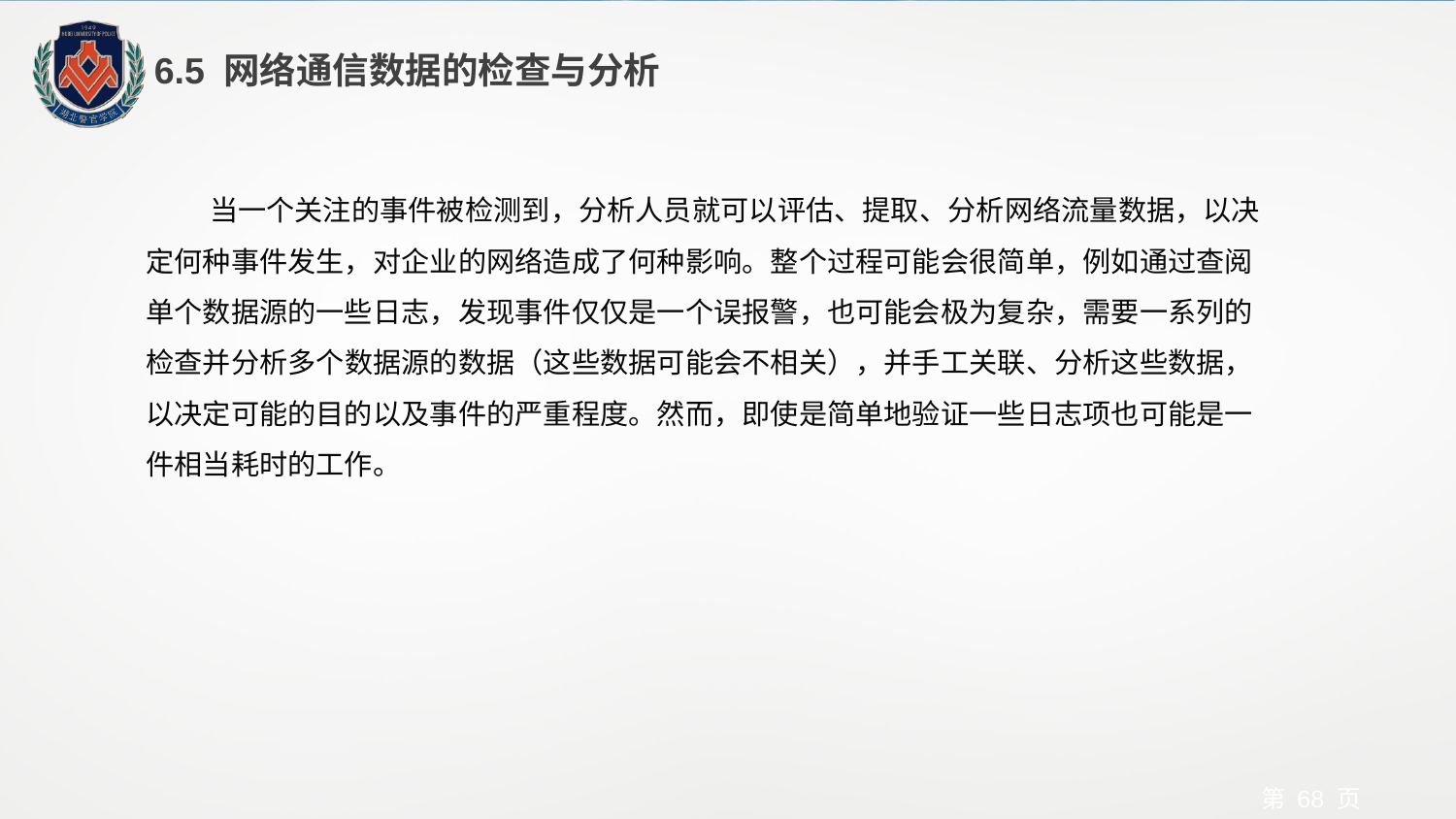

6.5 网络通信数据的检查与分析
         当一个关注的事件被检测到，分析人员就可以评估、提取、分析网络流量数据，以决定何种事件发生，对企业的网络造成了何种影响。整个过程可能会很简单，例如通过查阅单个数据源的一些日志，发现事件仅仅是一个误报警，也可能会极为复杂，需要一系列的检查并分析多个数据源的数据（这些数据可能会不相关），并手工关联、分析这些数据，以决定可能的目的以及事件的严重程度。然而，即使是简单地验证一些日志项也可能是一件相当耗时的工作。